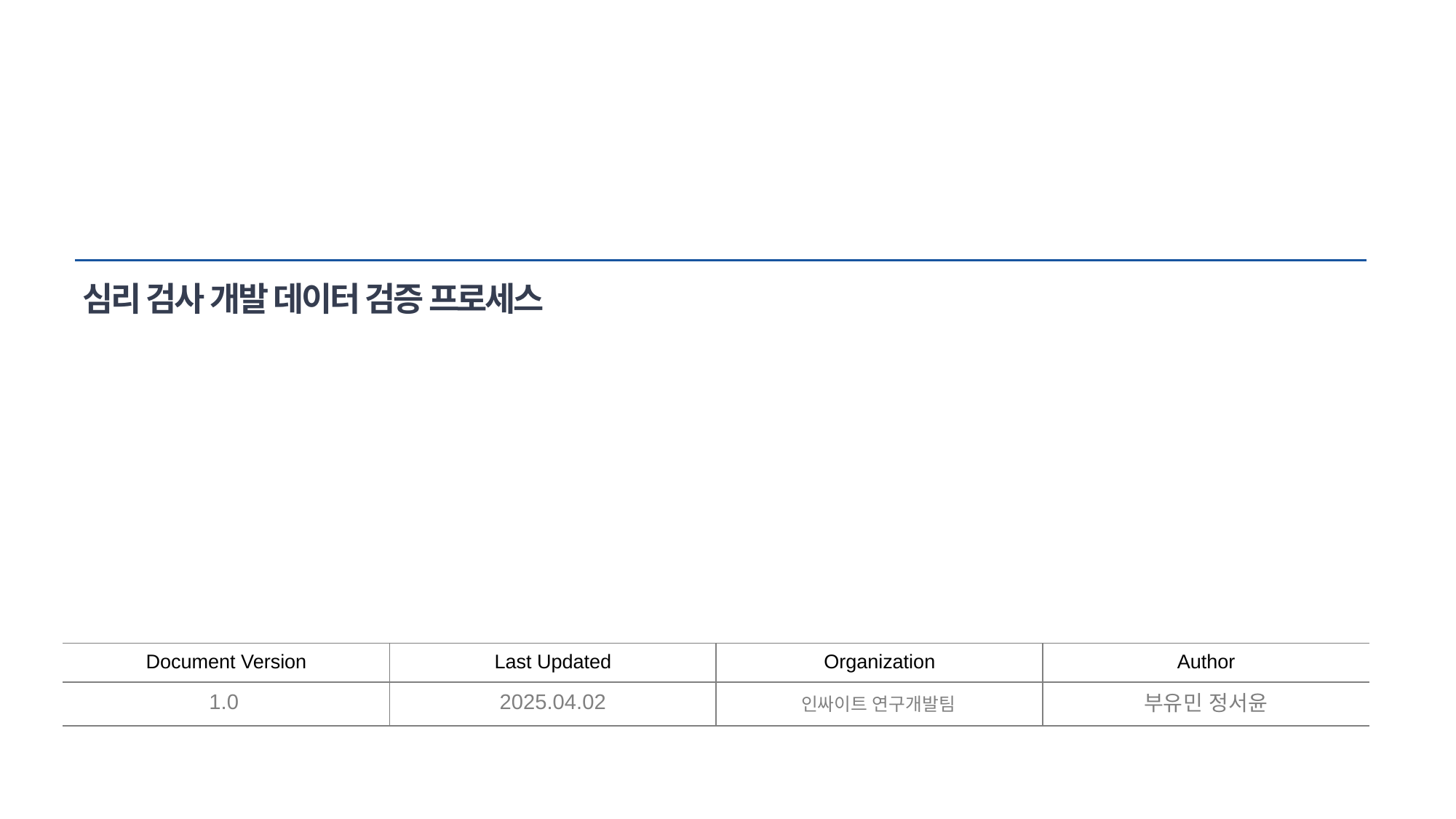

# 심리 검사 개발 데이터 검증 프로세스
1.0
2025.04.02
인싸이트 연구개발팀
부유민 정서윤